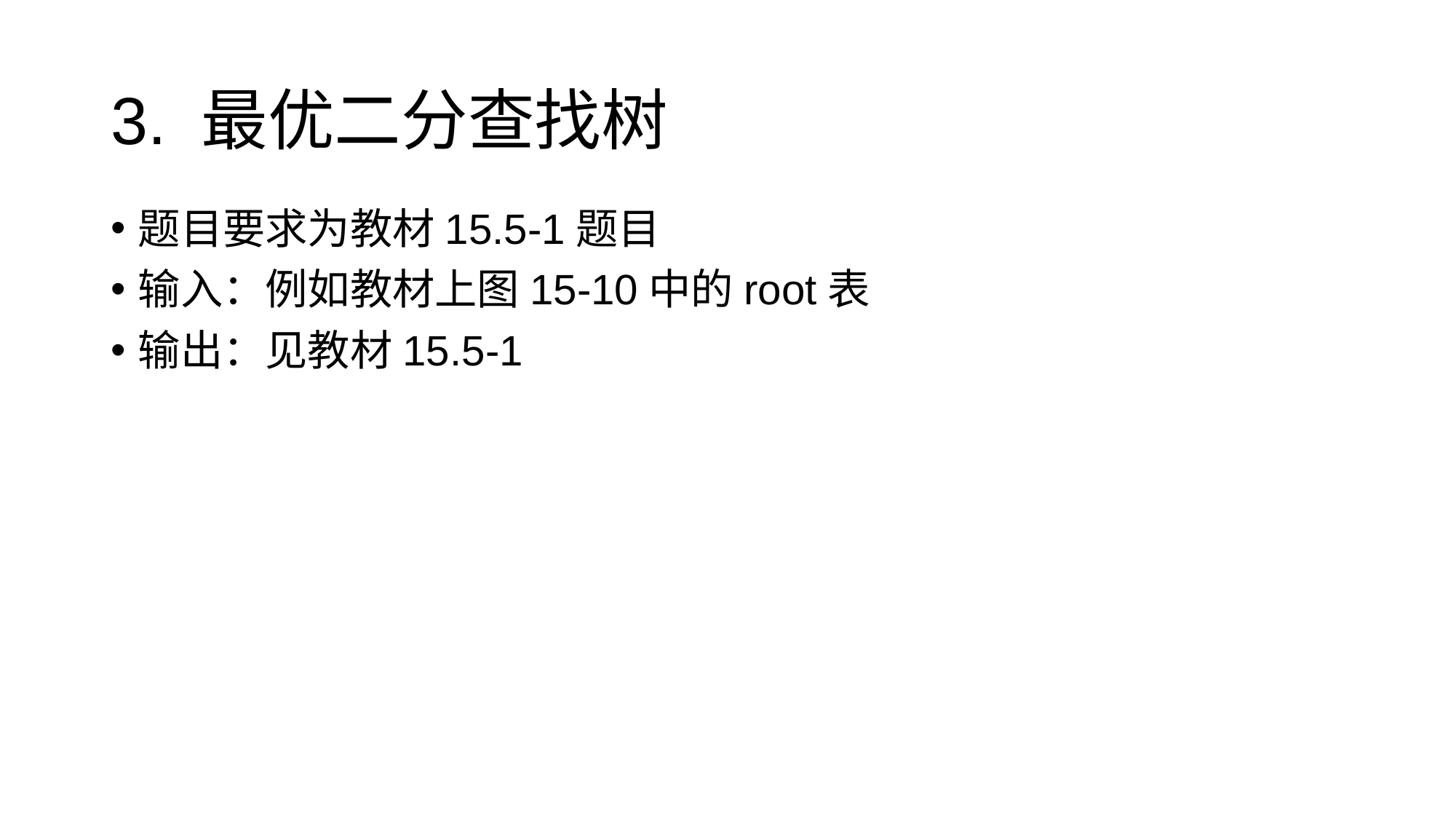

# 3. 最优二分查找树
题目要求为教材15.5-1题目
输入：例如教材上图15-10中的root表
输出：见教材15.5-1